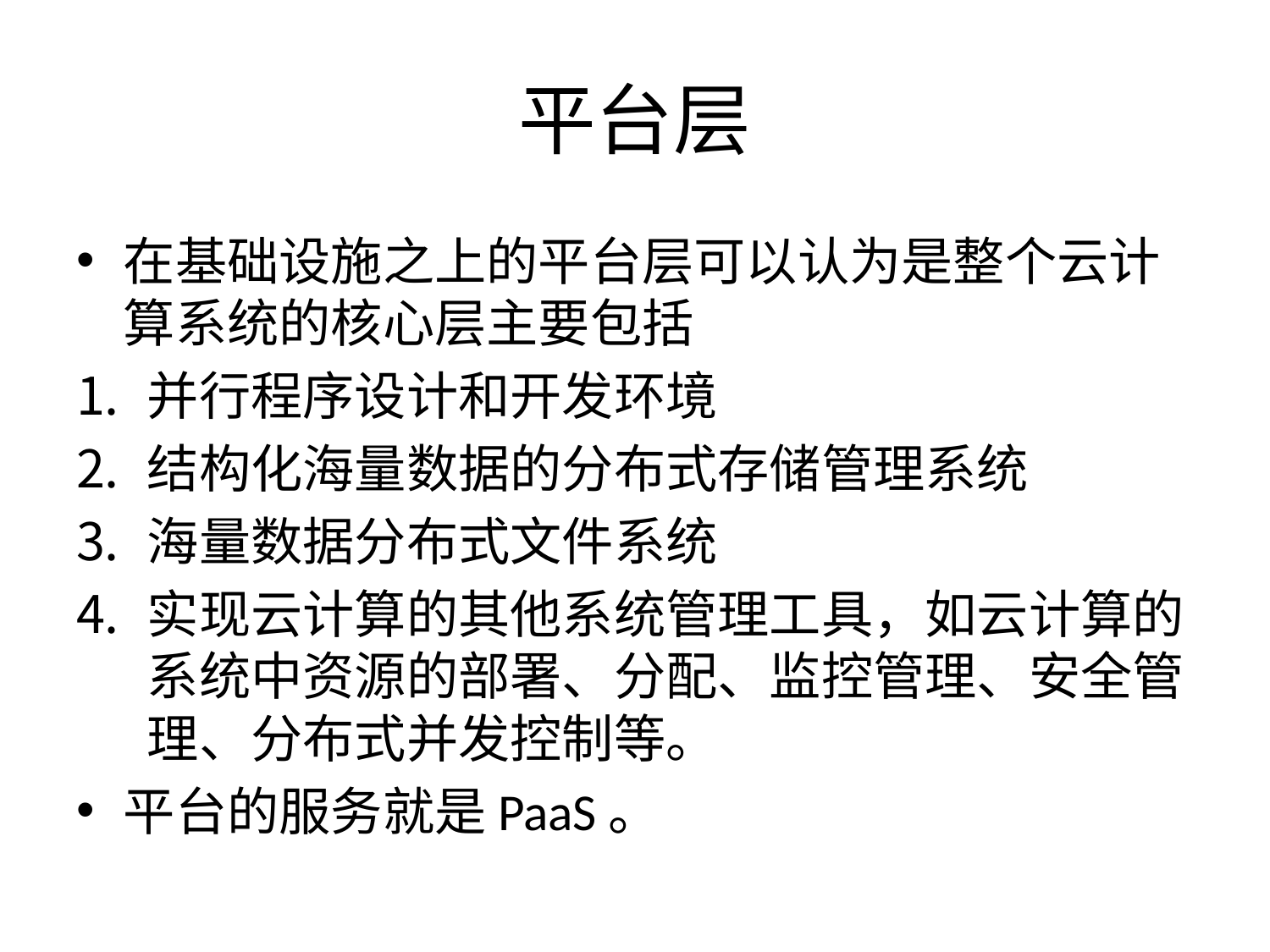

# 平台层
在基础设施之上的平台层可以认为是整个云计算系统的核心层主要包括
并行程序设计和开发环境
结构化海量数据的分布式存储管理系统
海量数据分布式文件系统
实现云计算的其他系统管理工具，如云计算的系统中资源的部署、分配、监控管理、安全管理、分布式并发控制等。
平台的服务就是PaaS。